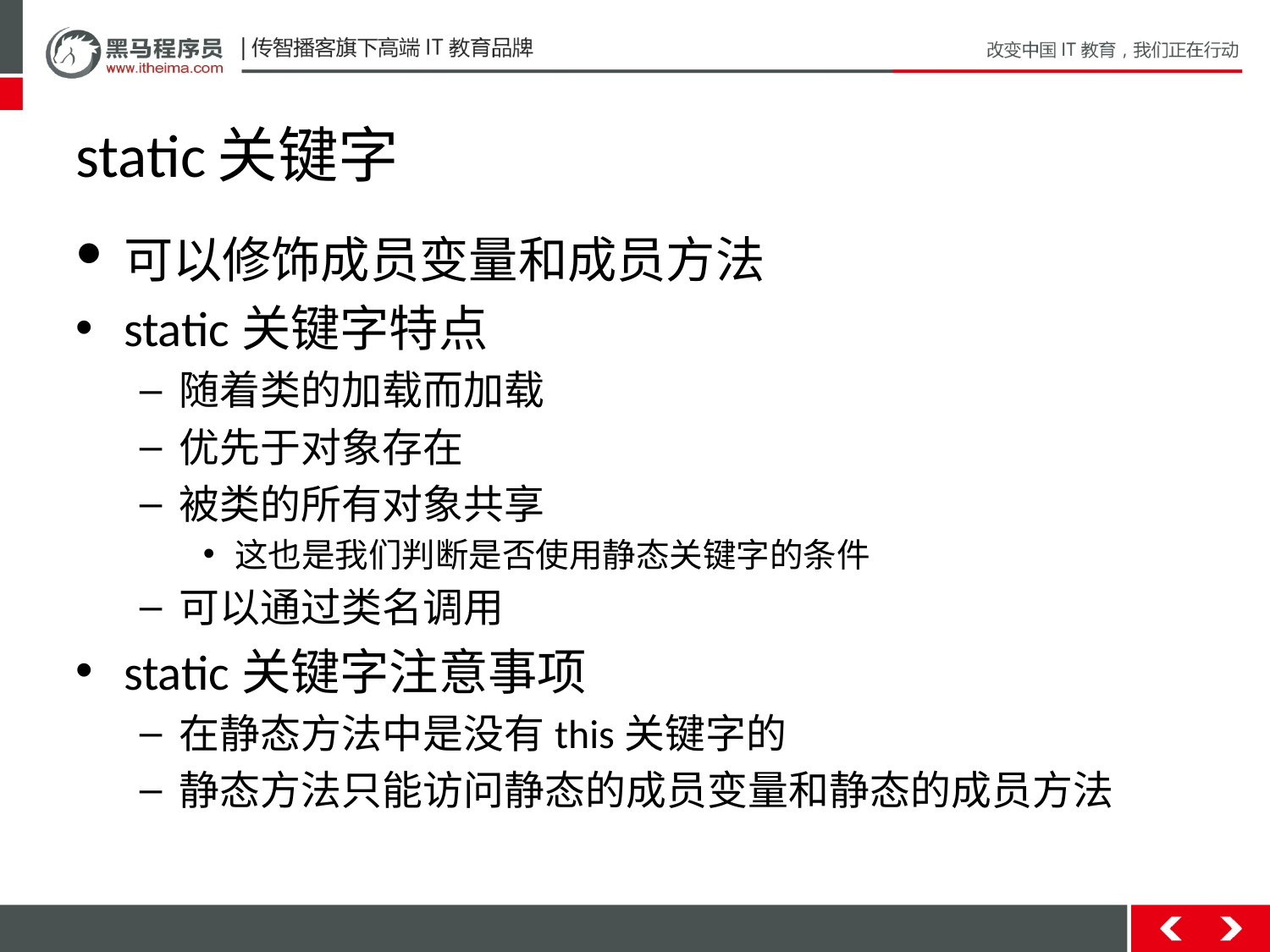

# static关键字
可以修饰成员变量和成员方法
static关键字特点
随着类的加载而加载
优先于对象存在
被类的所有对象共享
这也是我们判断是否使用静态关键字的条件
可以通过类名调用
static关键字注意事项
在静态方法中是没有this关键字的
静态方法只能访问静态的成员变量和静态的成员方法